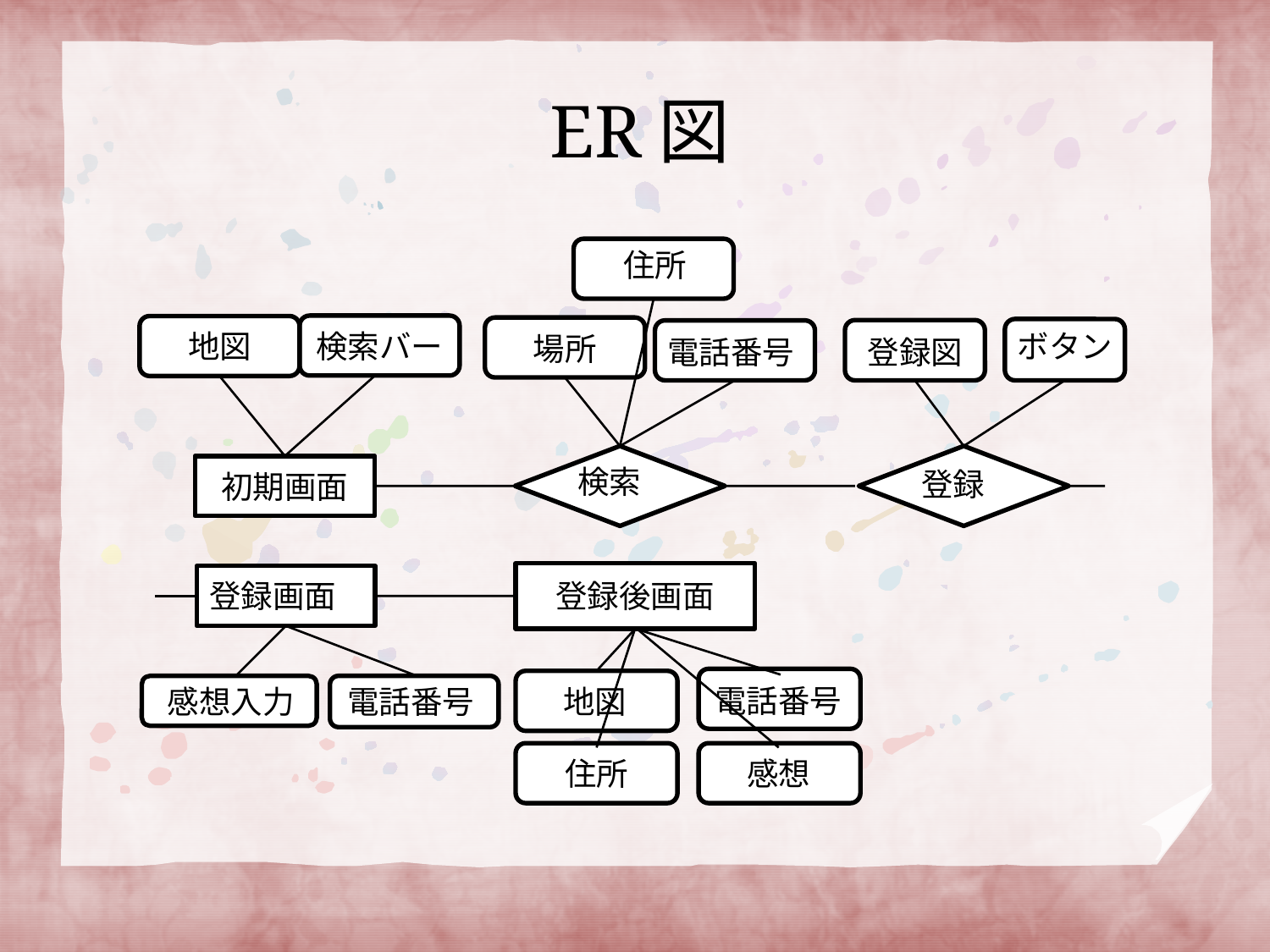

# ER図

住所
検索バー

地図

ボタン
場所
電話番号
登録図

初期画面
検索
登録

登録画面
登録後画面

電話番号

感想入力

電話番号
地図

住所
感想